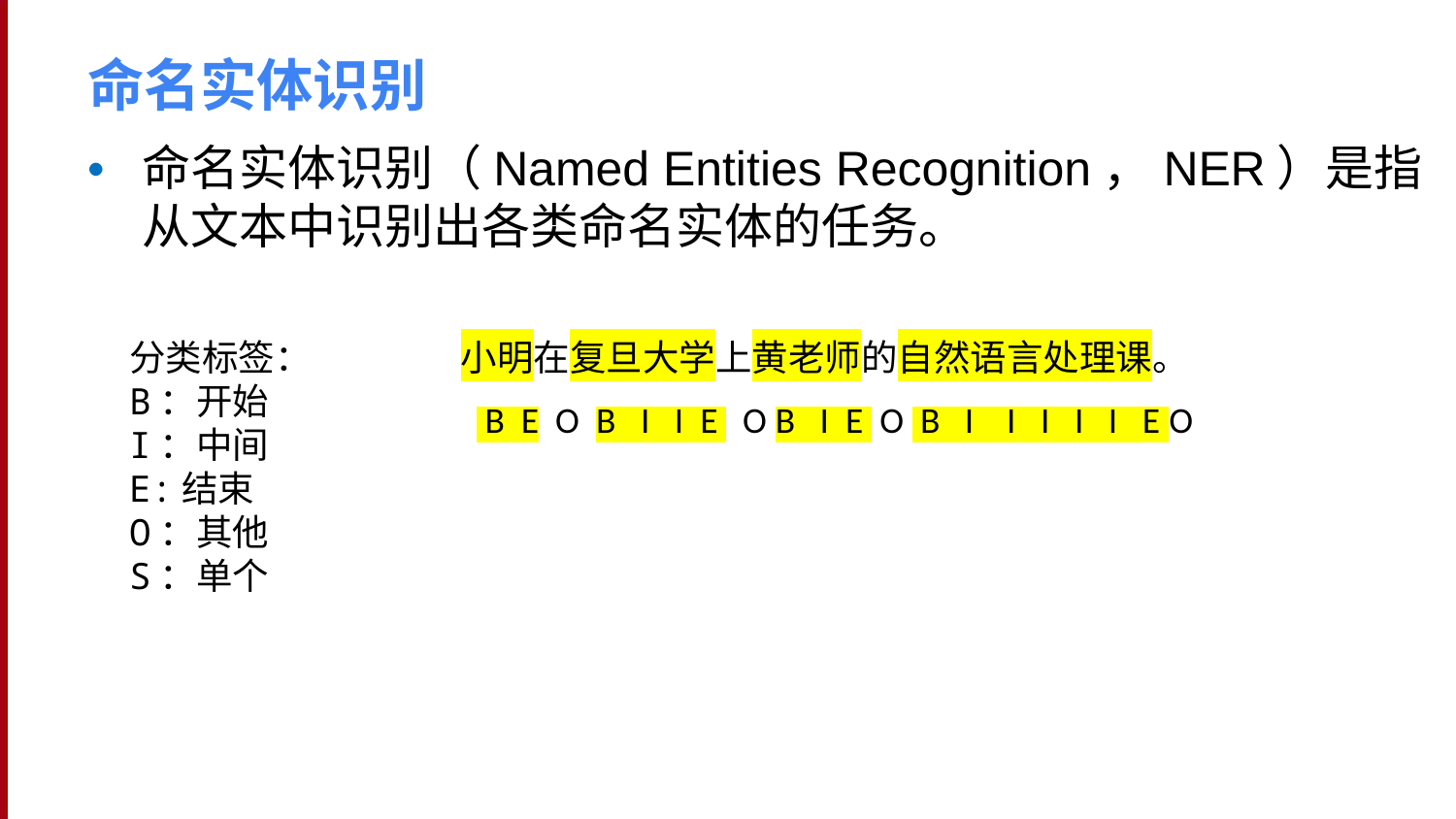

# 命名实体识别
命名实体识别（Named Entities Recognition，NER）是指从文本中识别出各类命名实体的任务。

分类标签：
B：开始
I：中间
E:结束
O：其他
S：单个
小明在复旦大学上黄老师的自然语言处理课。
 B  E  O  B   I   I  E   O B   I  E  O  B   I    I   I   I   I   E O